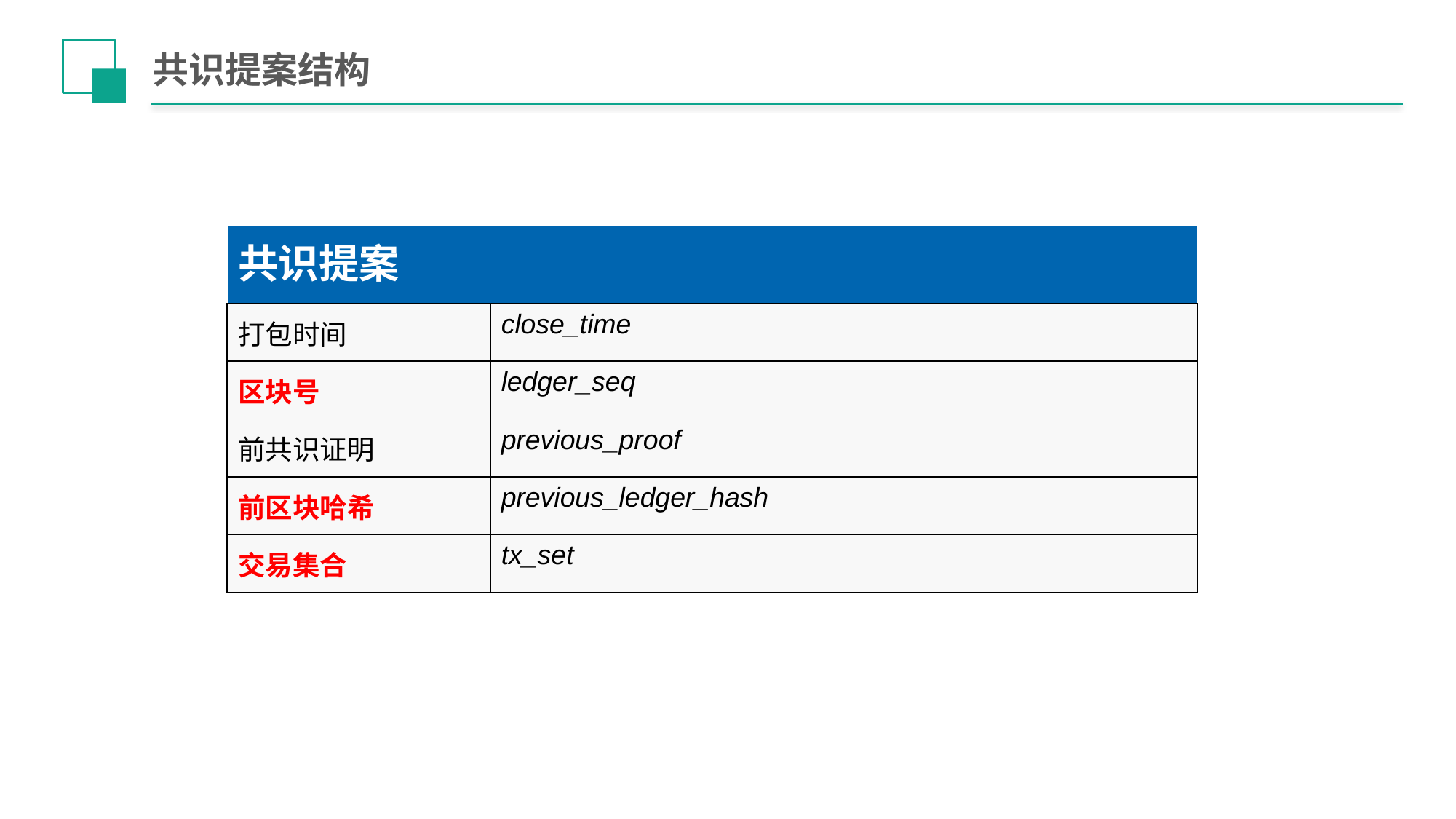

# 共识提案结构
| 共识提案 |  |
| --- | --- |
| 打包时间 | close\_time |
| 区块号 | ledger\_seq |
| 前共识证明 | previous\_proof |
| 前区块哈希 | previous\_ledger\_hash |
| 交易集合 | tx\_set |